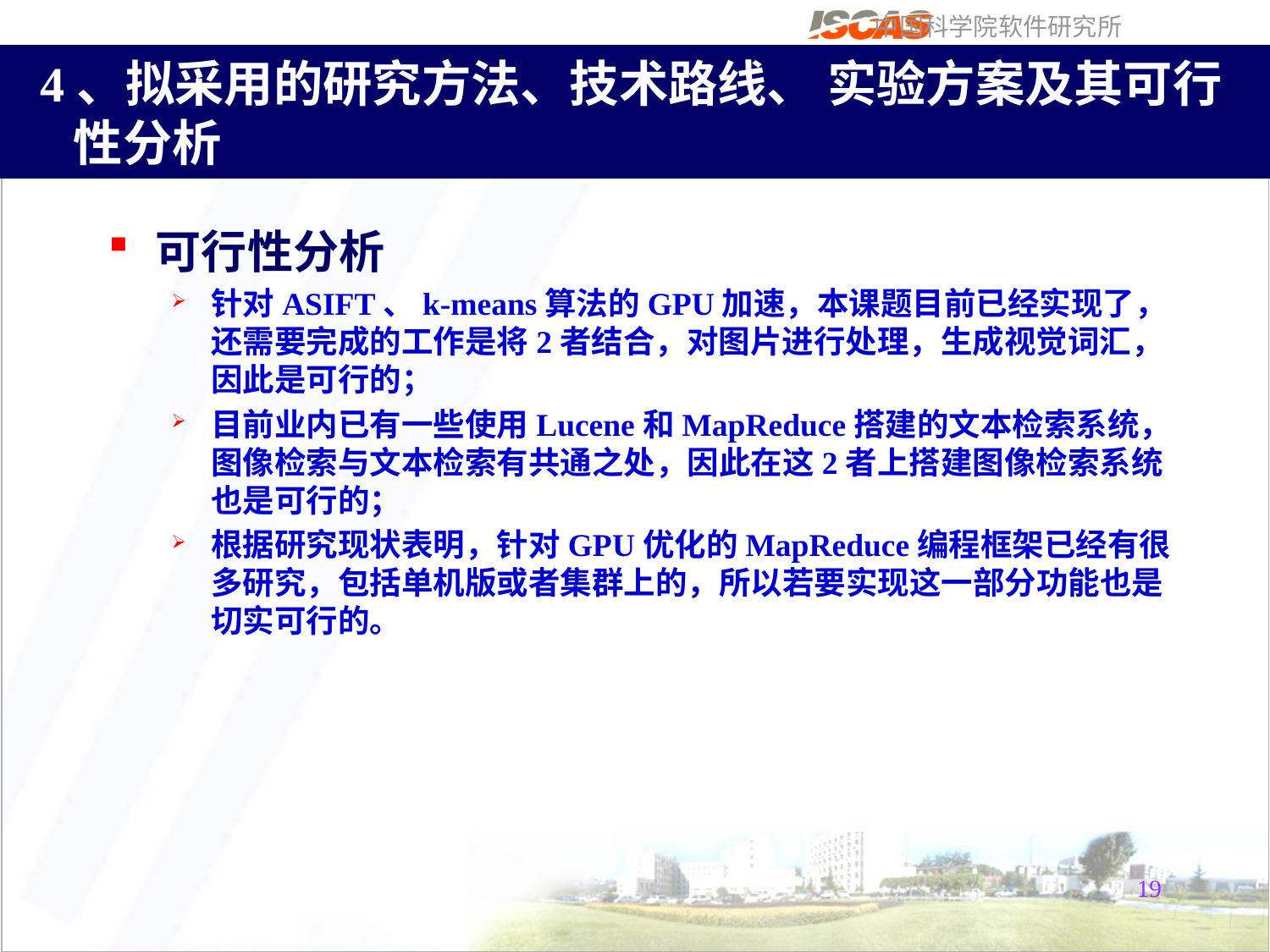

# 4、拟采用的研究方法、技术路线、 实验方案及其可行    性分析
可行性分析
针对ASIFT、k-means算法的GPU加速，本课题目前已经实现了，还需要完成的工作是将2者结合，对图片进行处理，生成视觉词汇，因此是可行的；
目前业内已有一些使用Lucene和MapReduce搭建的文本检索系统，图像检索与文本检索有共通之处，因此在这2者上搭建图像检索系统也是可行的；
根据研究现状表明，针对GPU优化的MapReduce编程框架已经有很多研究，包括单机版或者集群上的，所以若要实现这一部分功能也是切实可行的。

19